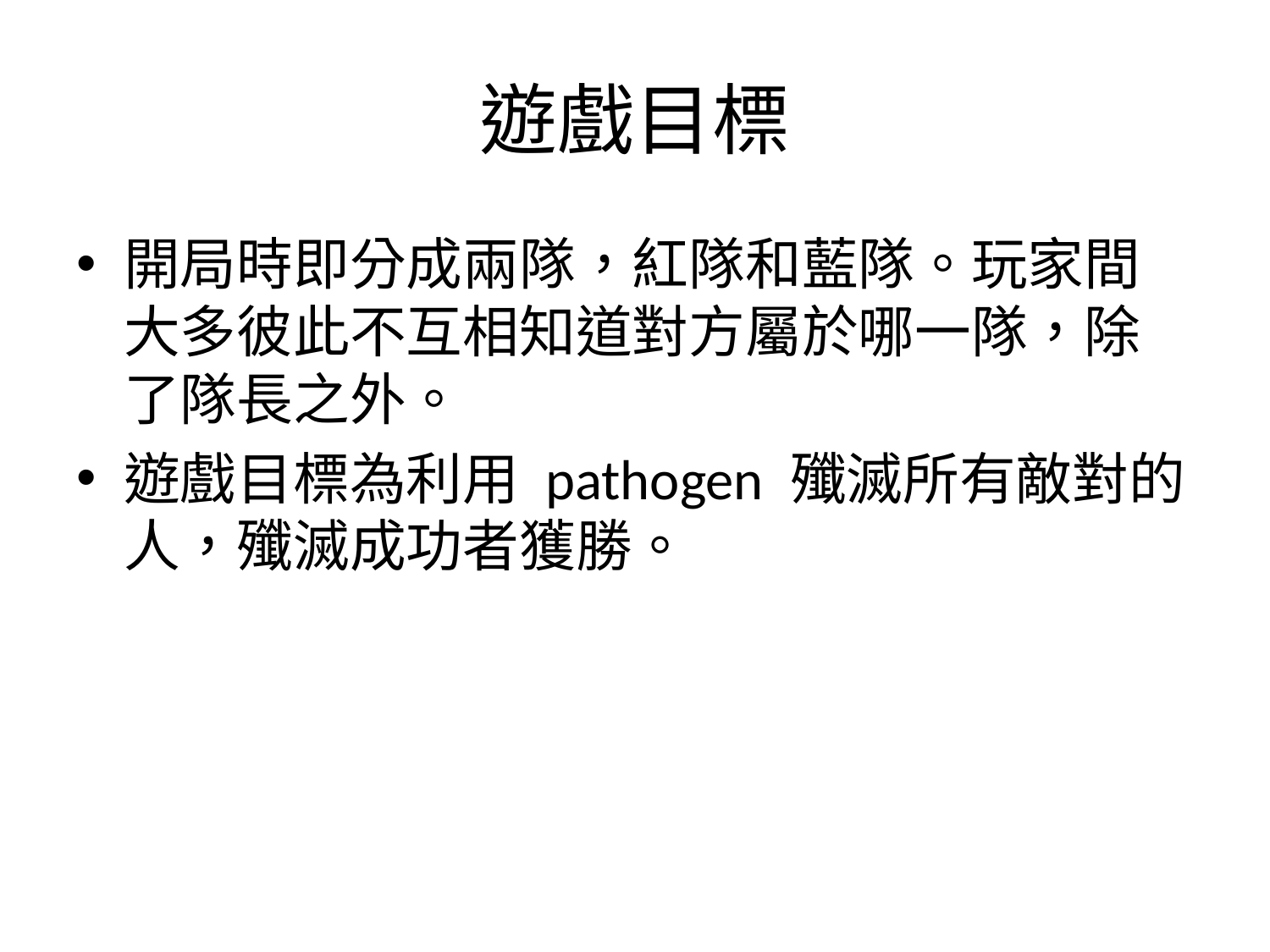

# 遊戲目標
開局時即分成兩隊，紅隊和藍隊。玩家間大多彼此不互相知道對方屬於哪一隊，除了隊長之外。
遊戲目標為利用 pathogen 殲滅所有敵對的人，殲滅成功者獲勝。